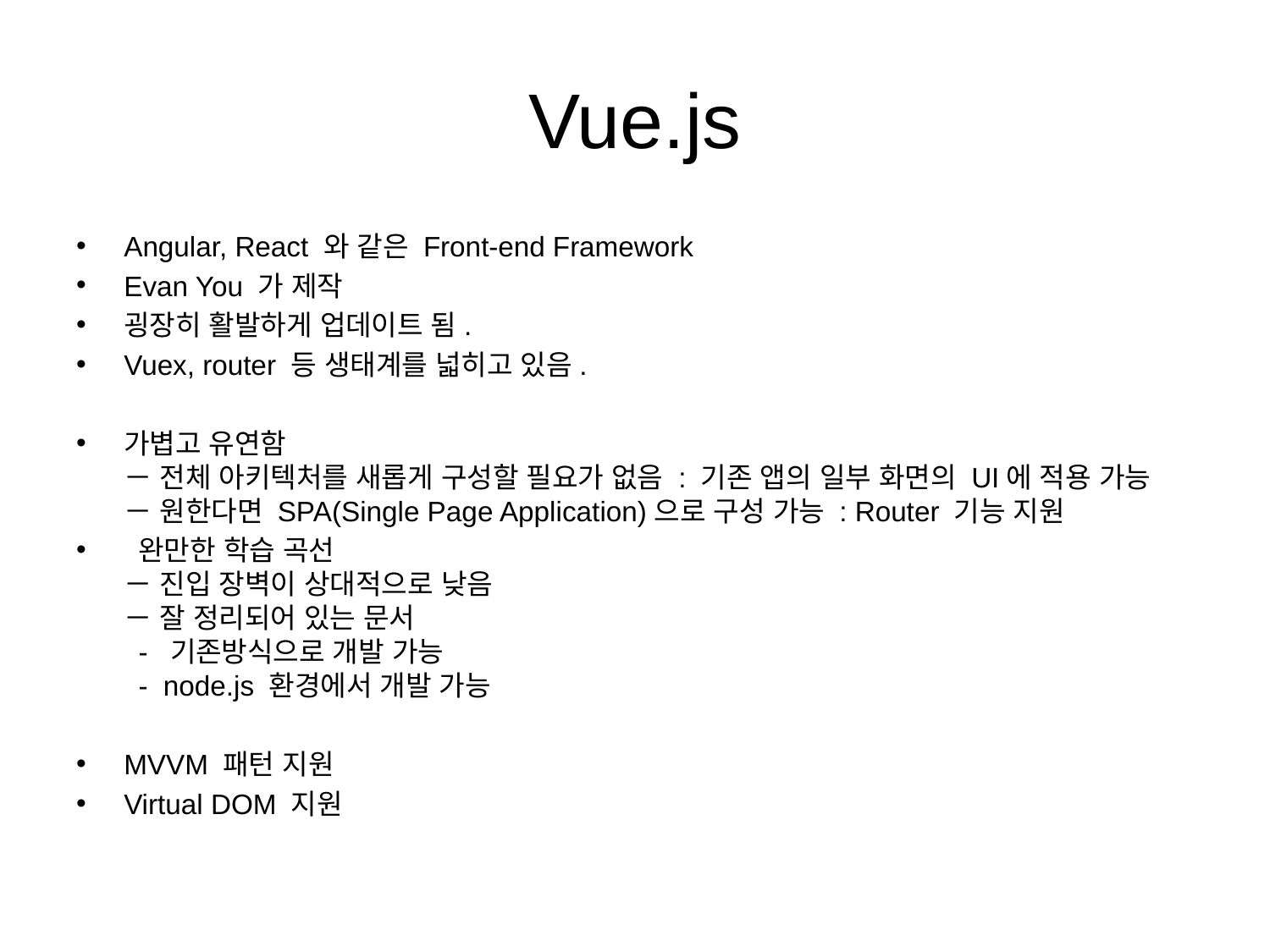

# Vue.js
Angular, React 와 같은 Front-end Framework
Evan You 가 제작
굉장히 활발하게 업데이트 됨.
Vuex, router 등 생태계를 넓히고 있음.

가볍고 유연함
－ 전체 아키텍처를 새롭게 구성할 필요가 없음 : 기존 앱의 일부 화면의 UI에 적용 가능
－ 원한다면 SPA(Single Page Application)으로 구성 가능 : Router 기능 지원
 완만한 학습 곡선
－ 진입 장벽이 상대적으로 낮음
－ 잘 정리되어 있는 문서
 -  기존방식으로 개발 가능
 -  node.js 환경에서 개발 가능

MVVM 패턴 지원
Virtual DOM 지원